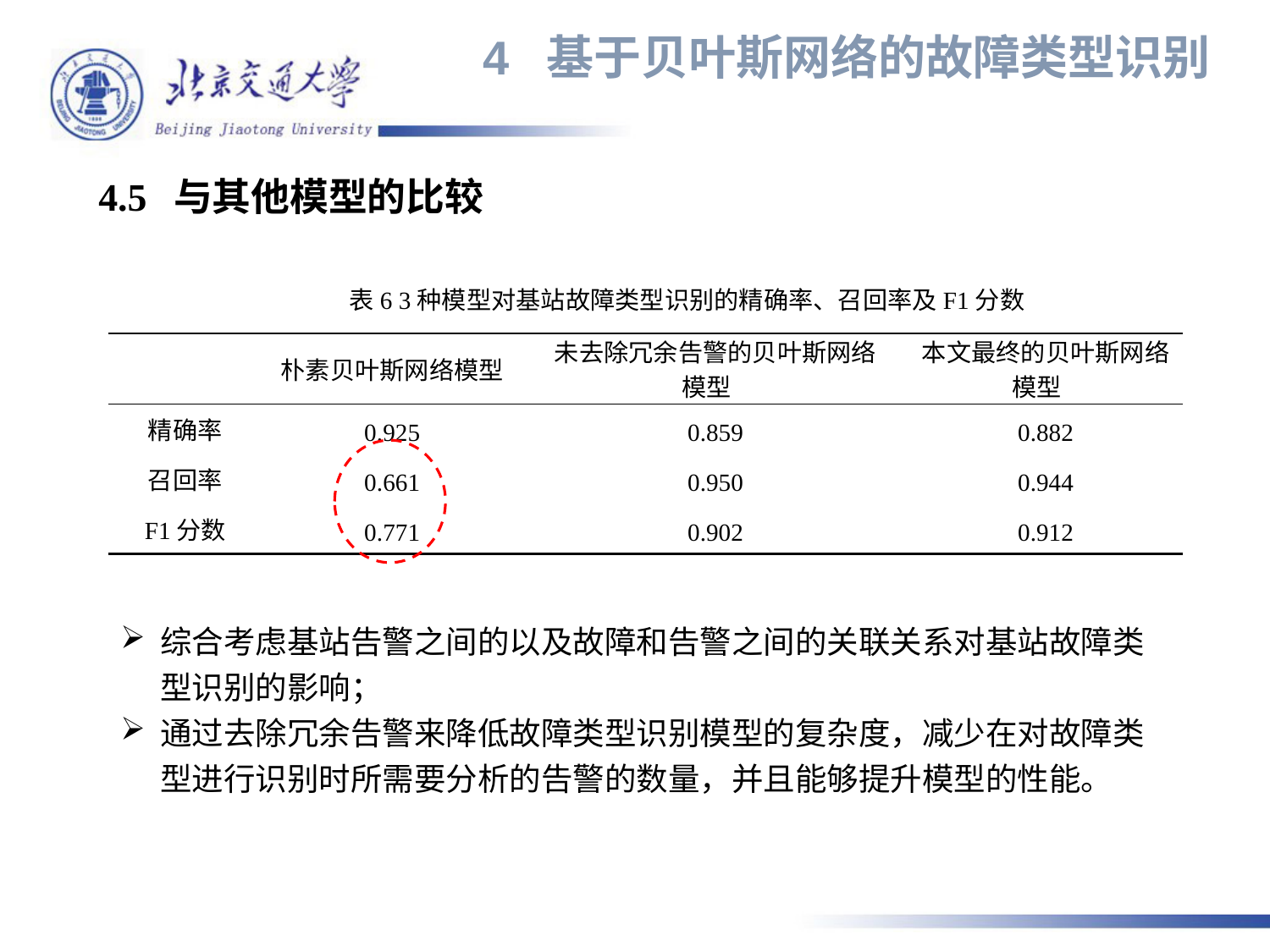

4  基于贝叶斯网络的故障类型识别
4.5  与其他模型的比较
表6 3种模型对基站故障类型识别的精确率、召回率及F1分数
|  | 朴素贝叶斯网络模型 | 未去除冗余告警的贝叶斯网络模型 | 本文最终的贝叶斯网络模型 |
| --- | --- | --- | --- |
| 精确率 | 0.925 | 0.859 | 0.882 |
| 召回率 | 0.661 | 0.950 | 0.944 |
| F1分数 | 0.771 | 0.902 | 0.912 |

综合考虑基站告警之间的以及故障和告警之间的关联关系对基站故障类型识别的影响；
通过去除冗余告警来降低故障类型识别模型的复杂度，减少在对故障类型进行识别时所需要分析的告警的数量，并且能够提升模型的性能。